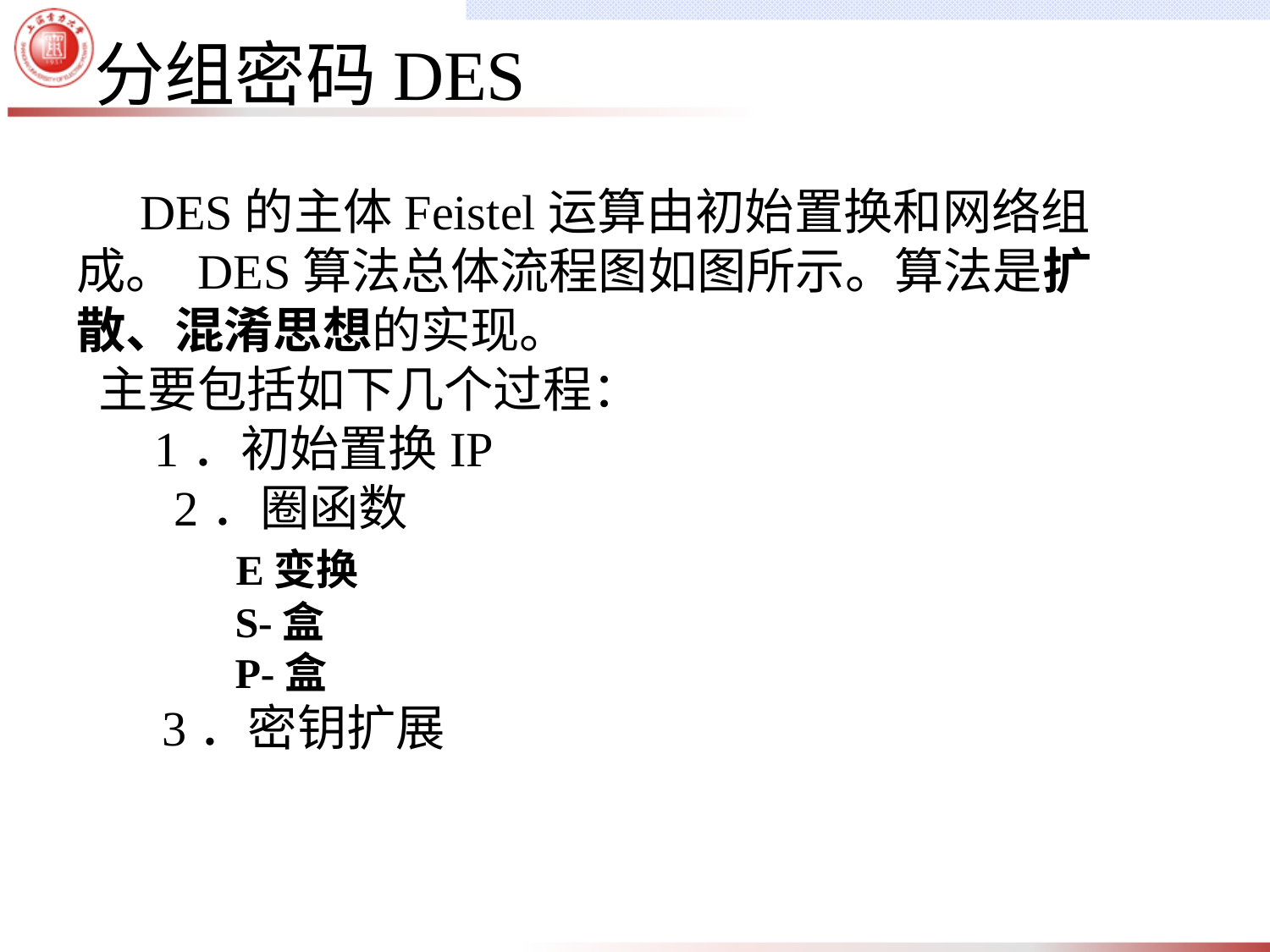

分组密码DES

      DES的主体Feistel运算由初始置换和网络组成。 DES算法总体流程图如图所示。算法是扩散、混淆思想的实现。
 主要包括如下几个过程：
       1．初始置换IP
        2．圈函数
             E变换
               S-盒
               P-盒
       3．密钥扩展